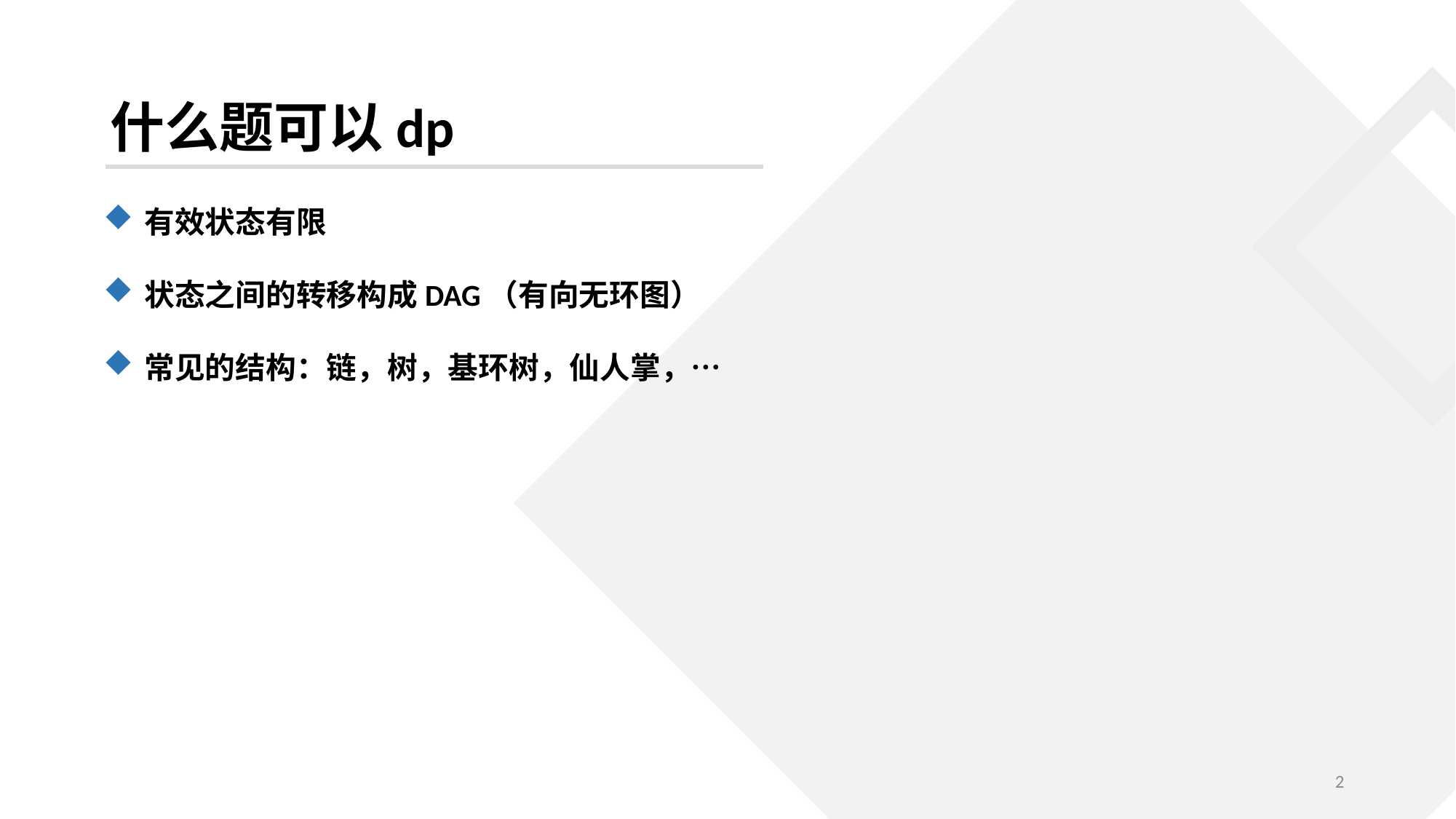

什么题可以dp
有效状态有限

状态之间的转移构成DAG（有向无环图）

常见的结构：链，树，基环树，仙人掌，…
2